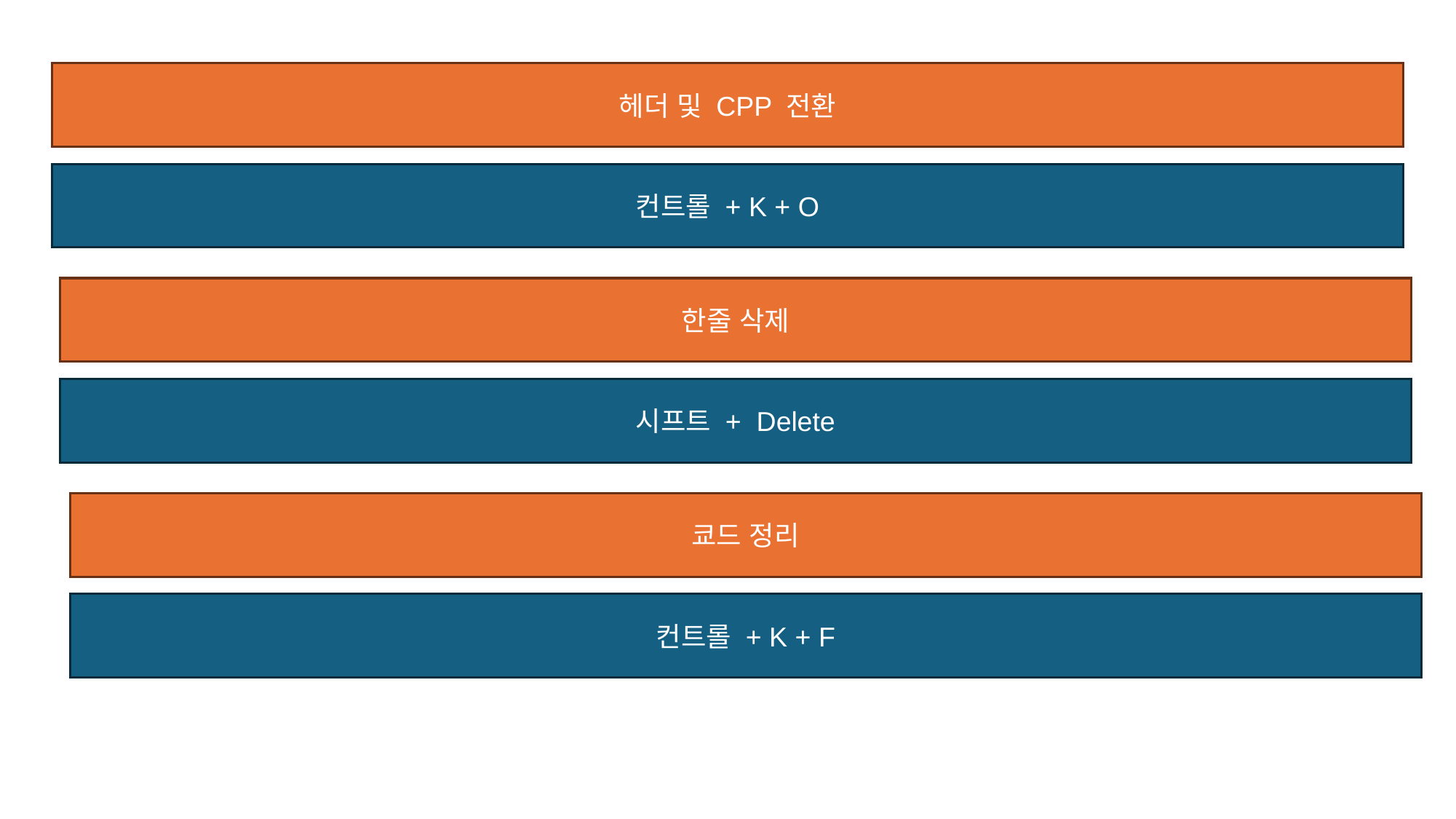

헤더 및 CPP 전환
컨트롤 + K + O
한줄 삭제
시프트 +  Delete
쿄드 정리
컨트롤 + K + F